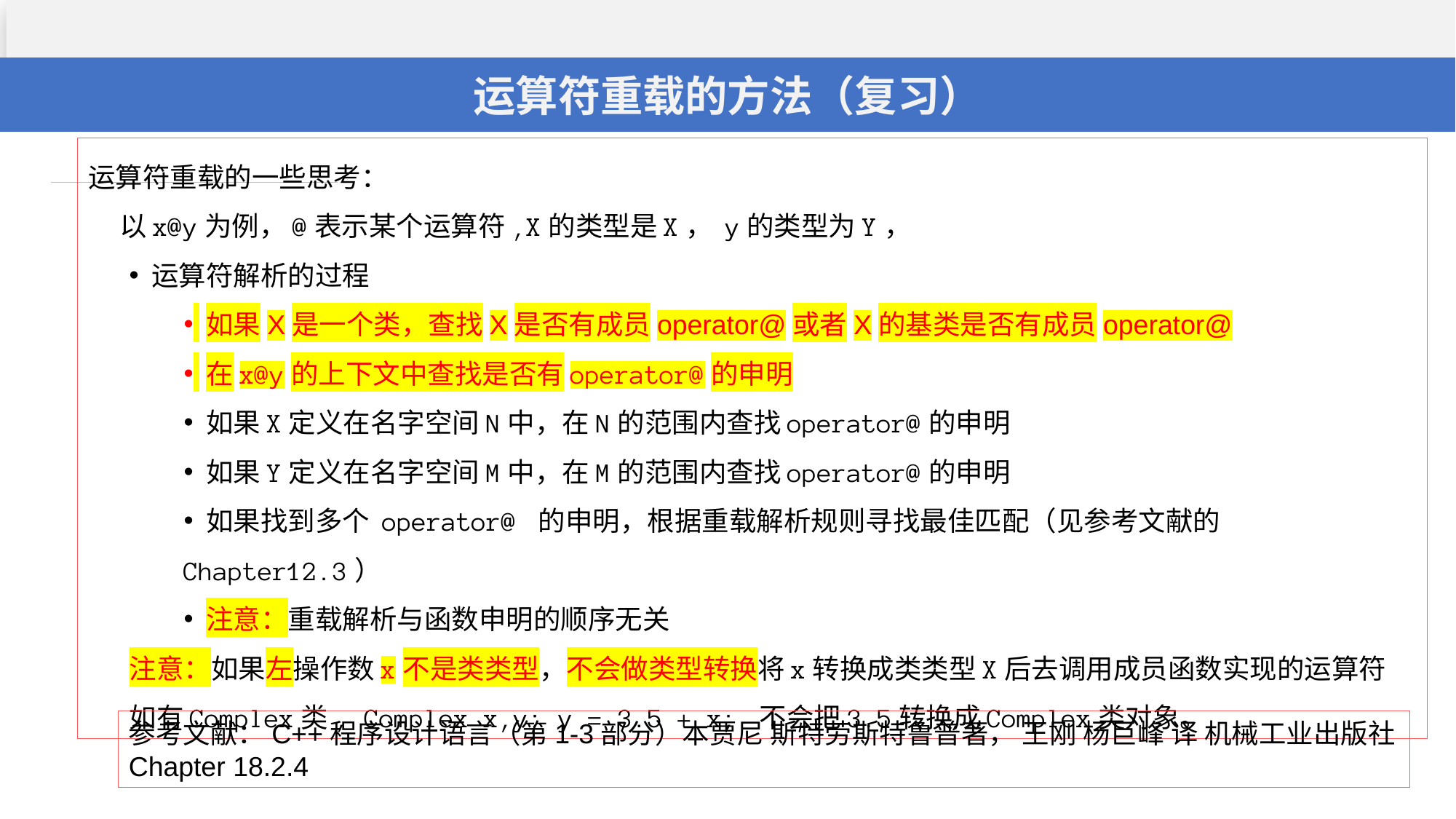

运算符重载的方法（复习）
运算符重载的一些思考：
    以x@y为例，@表示某个运算符,X的类型是X， y的类型为Y，
 运算符解析的过程
 如果X是一个类，查找X是否有成员operator@或者X的基类是否有成员operator@
 在x@y的上下文中查找是否有operator@的申明
 如果X定义在名字空间N中，在N的范围内查找operator@的申明
 如果Y定义在名字空间M中，在M的范围内查找operator@的申明
 如果找到多个 operator@ 的申明，根据重载解析规则寻找最佳匹配（见参考文献的Chapter12.3）
 注意：重载解析与函数申明的顺序无关
注意：如果左操作数x不是类类型，不会做类型转换将x转换成类类型X后去调用成员函数实现的运算符
如有Complex类, Complex x,y; y = 3.5 + x; 不会把3.5转换成Complex类对象。
参考文献：C++程序设计语言（第1-3部分）本贾尼 斯特劳斯特鲁普著， 王刚 杨巨峰 译 机械工业出版社
Chapter 18.2.4